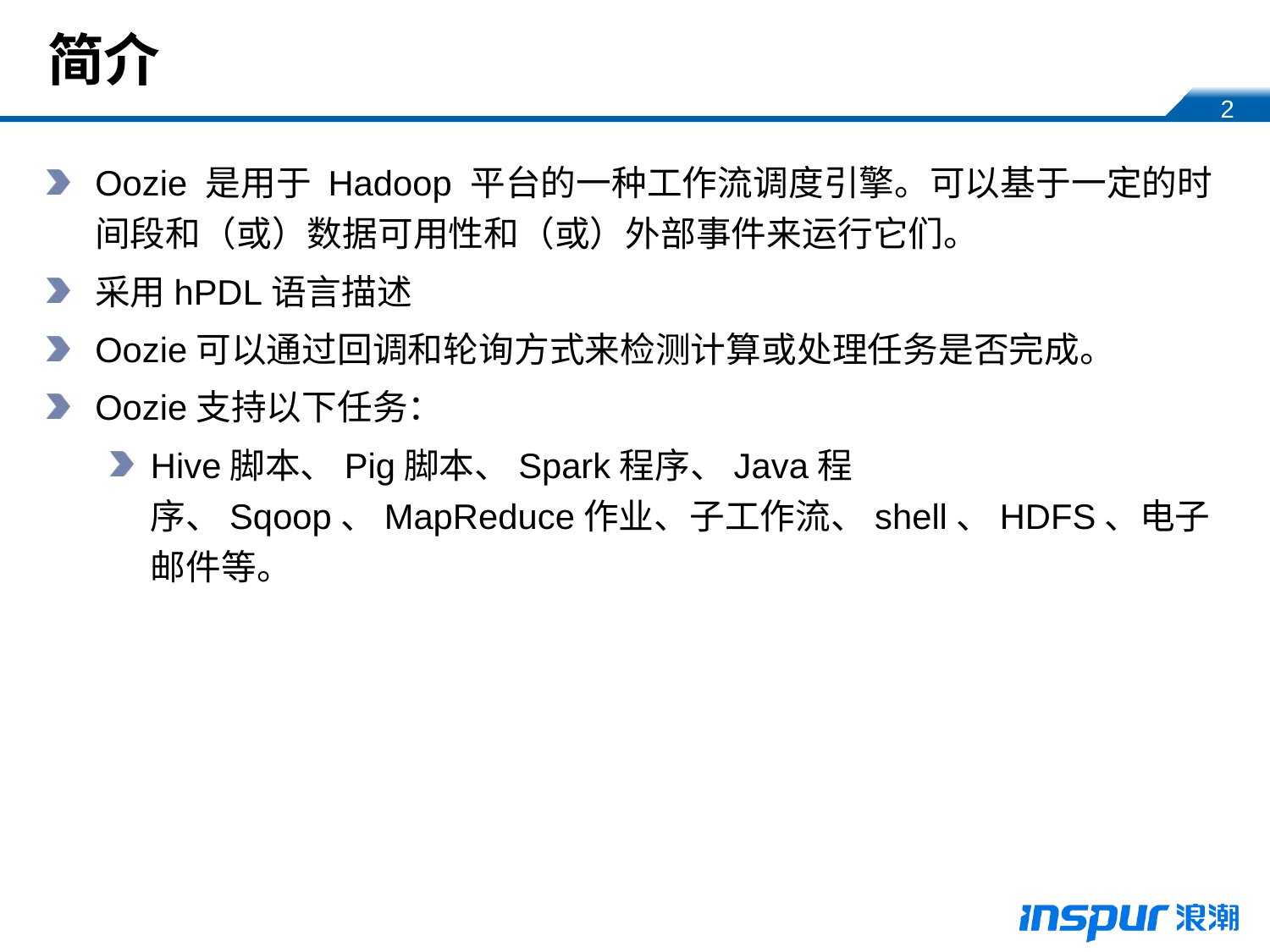

# 简介
Oozie 是用于 Hadoop 平台的一种工作流调度引擎。可以基于一定的时间段和（或）数据可用性和（或）外部事件来运行它们。
采用hPDL语言描述
Oozie可以通过回调和轮询方式来检测计算或处理任务是否完成。
Oozie支持以下任务：
Hive脚本、Pig脚本、Spark程序、Java程序、Sqoop、MapReduce作业、子工作流、shell、HDFS、电子邮件等。